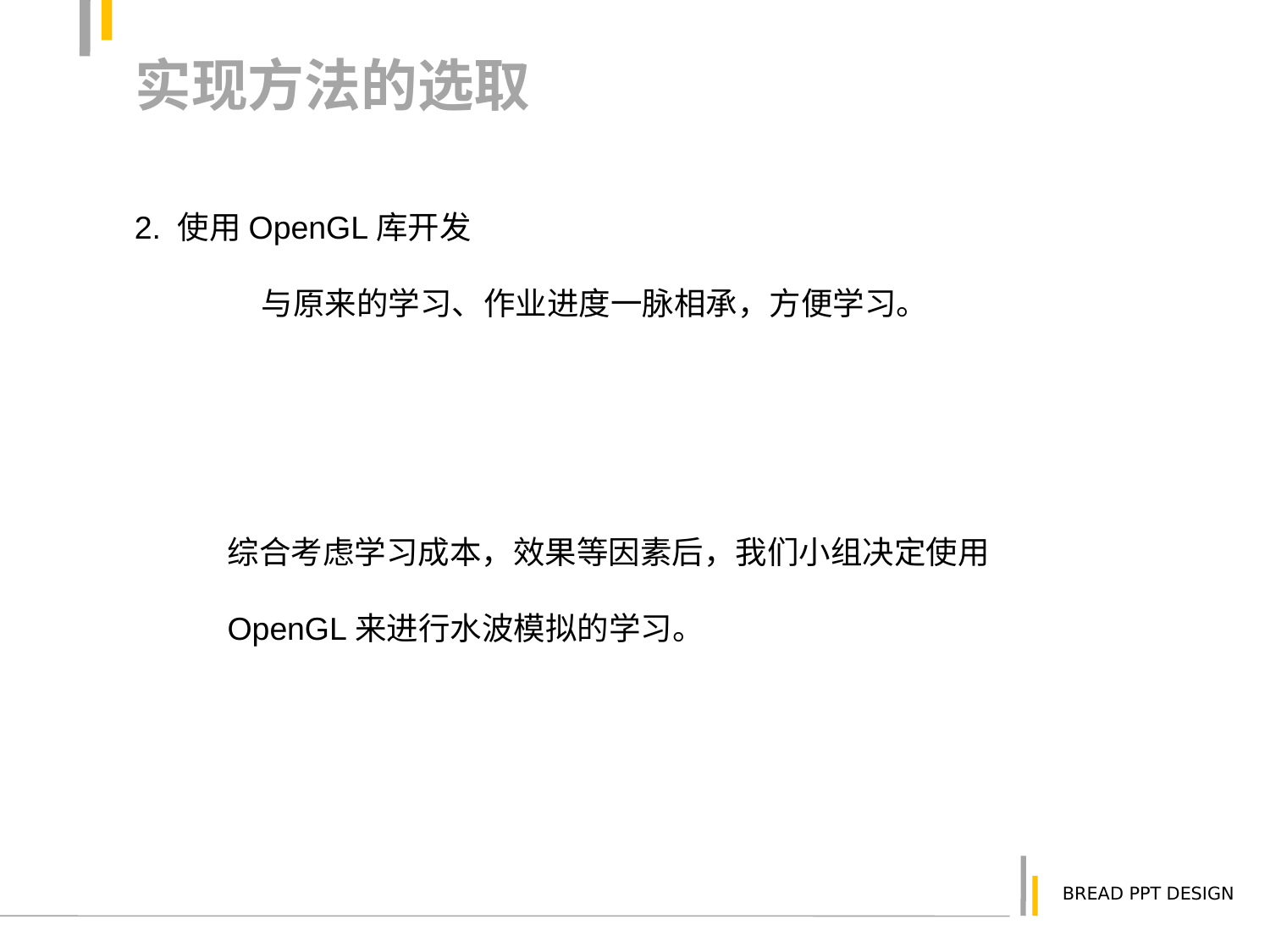

实现方法的选取
2. 使用OpenGL库开发
	与原来的学习、作业进度一脉相承，方便学习。
综合考虑学习成本，效果等因素后，我们小组决定使用OpenGL来进行水波模拟的学习。